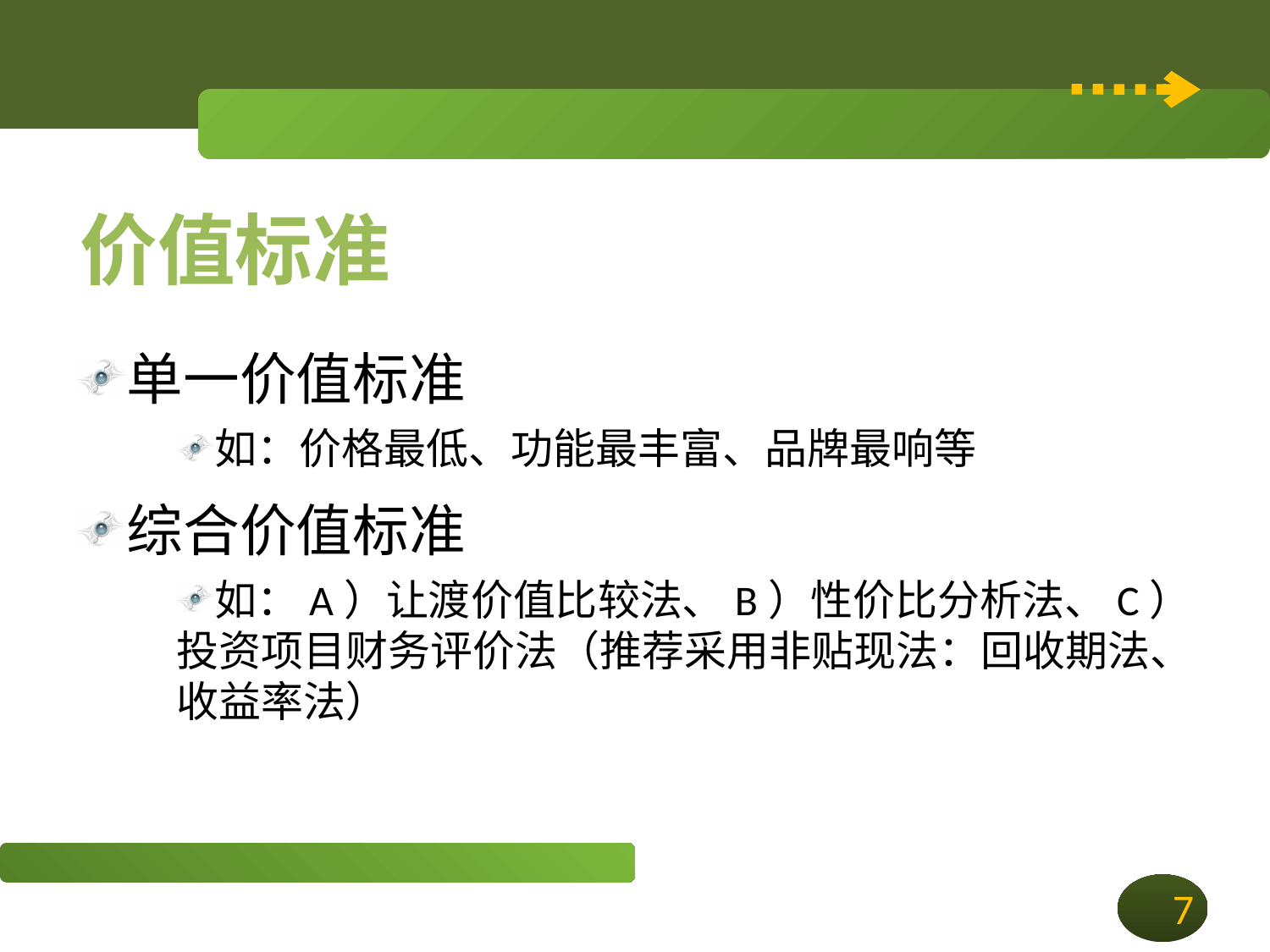

# 价值标准
单一价值标准
如：价格最低、功能最丰富、品牌最响等
综合价值标准
如：A）让渡价值比较法、B）性价比分析法、C）投资项目财务评价法（推荐采用非贴现法：回收期法、收益率法）
7